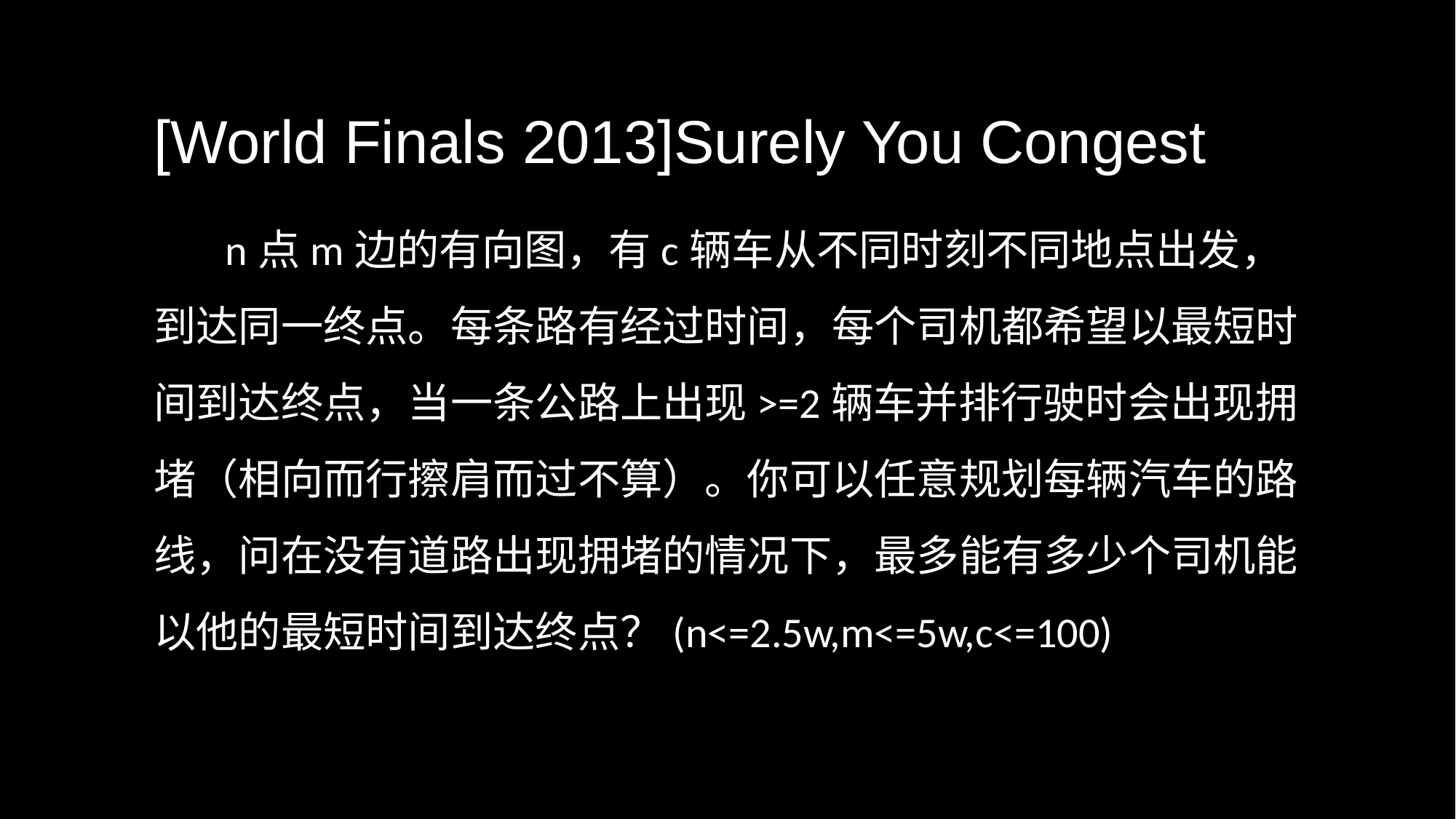

[World Finals 2013]Surely You Congest
n点m边的有向图，有c辆车从不同时刻不同地点出发，到达同一终点。每条路有经过时间，每个司机都希望以最短时间到达终点，当一条公路上出现>=2辆车并排行驶时会出现拥堵（相向而行擦肩而过不算）。你可以任意规划每辆汽车的路线，问在没有道路出现拥堵的情况下，最多能有多少个司机能以他的最短时间到达终点？(n<=2.5w,m<=5w,c<=100)